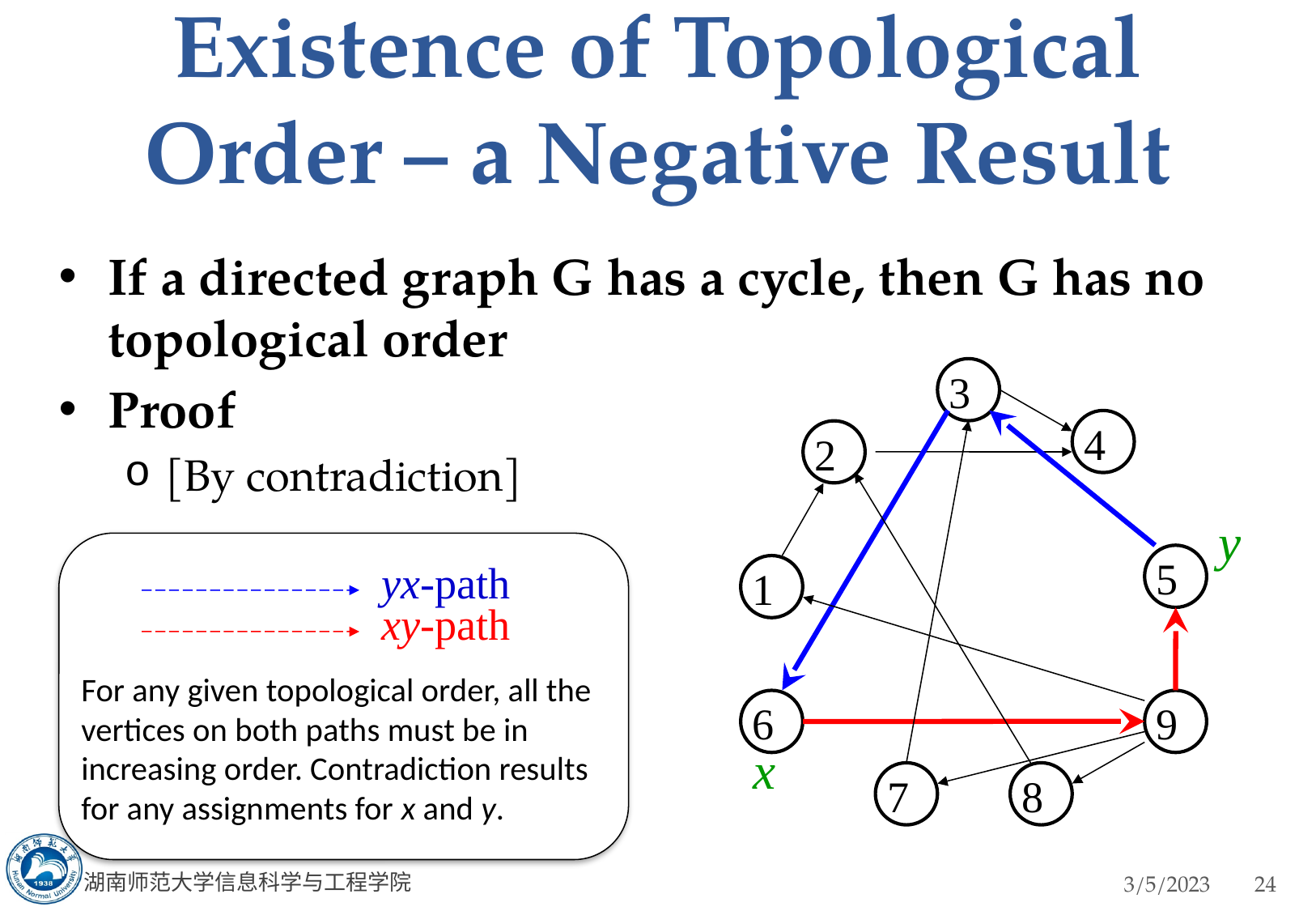

# Existence of Topological Order – a Negative Result
If a directed graph G has a cycle, then G has no topological order
Proof
[By contradiction]

3

4

2

y

5

1

6

9

x

7

8

yx-path

xy-path

For any given topological order, all the vertices on both paths must be in increasing order. Contradiction results for any assignments for x and y.
湖南师范大学信息科学与工程学院
3/5/2023
24